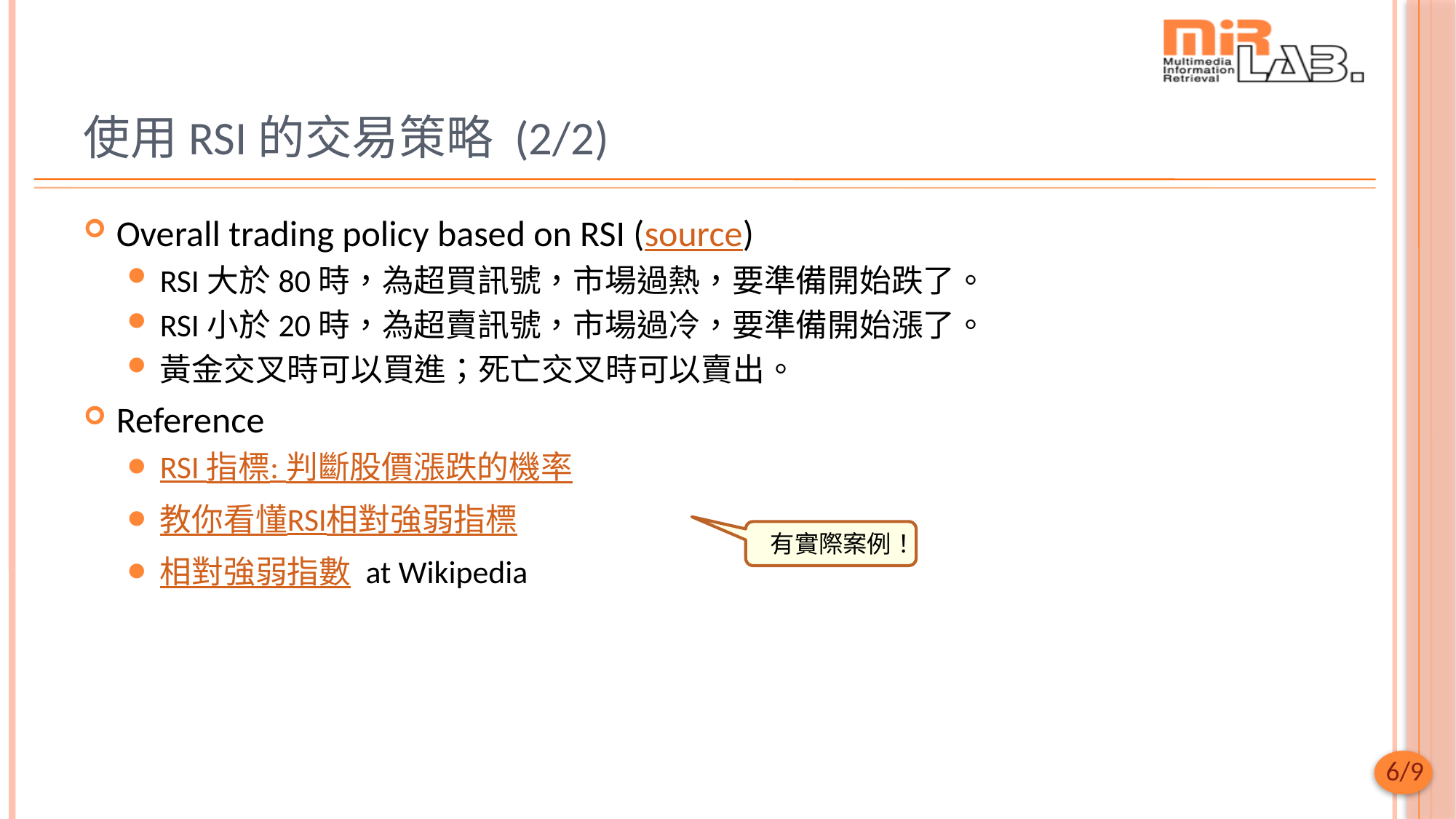

# 使用RSI的交易策略 (2/2)
Overall trading policy based on RSI (source)
RSI大於80時，為超買訊號，市場過熱，要準備開始跌了。
RSI小於20時，為超賣訊號，市場過冷，要準備開始漲了。
黃金交叉時可以買進；死亡交叉時可以賣出。
Reference
RSI 指標: 判斷股價漲跌的機率
教你看懂RSI相對強弱指標
相對強弱指數 at Wikipedia

有實際案例！